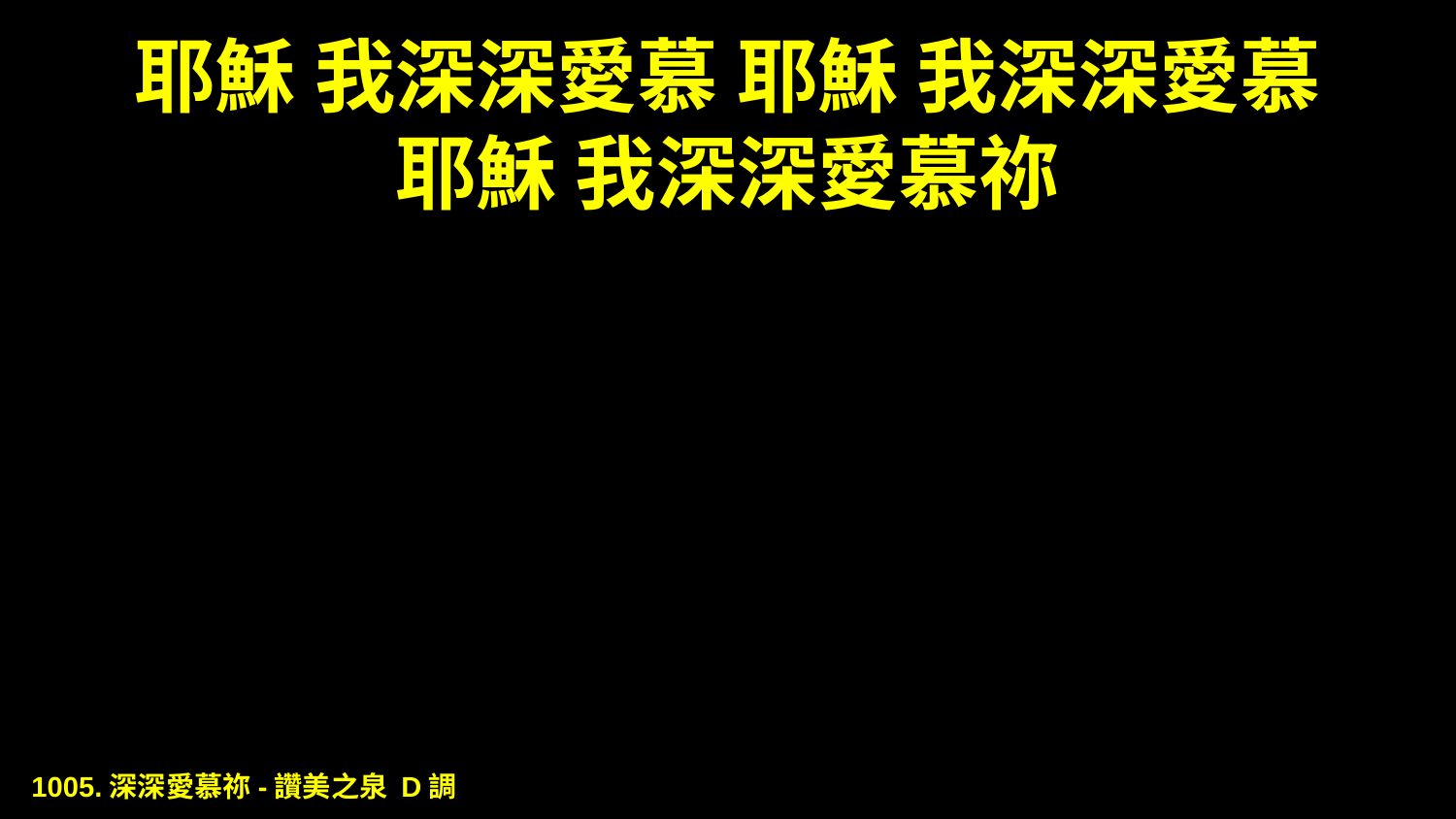

# 耶穌 我深深愛慕 耶穌 我深深愛慕 耶穌 我深深愛慕祢
1005.深深愛慕祢-讚美之泉 D調